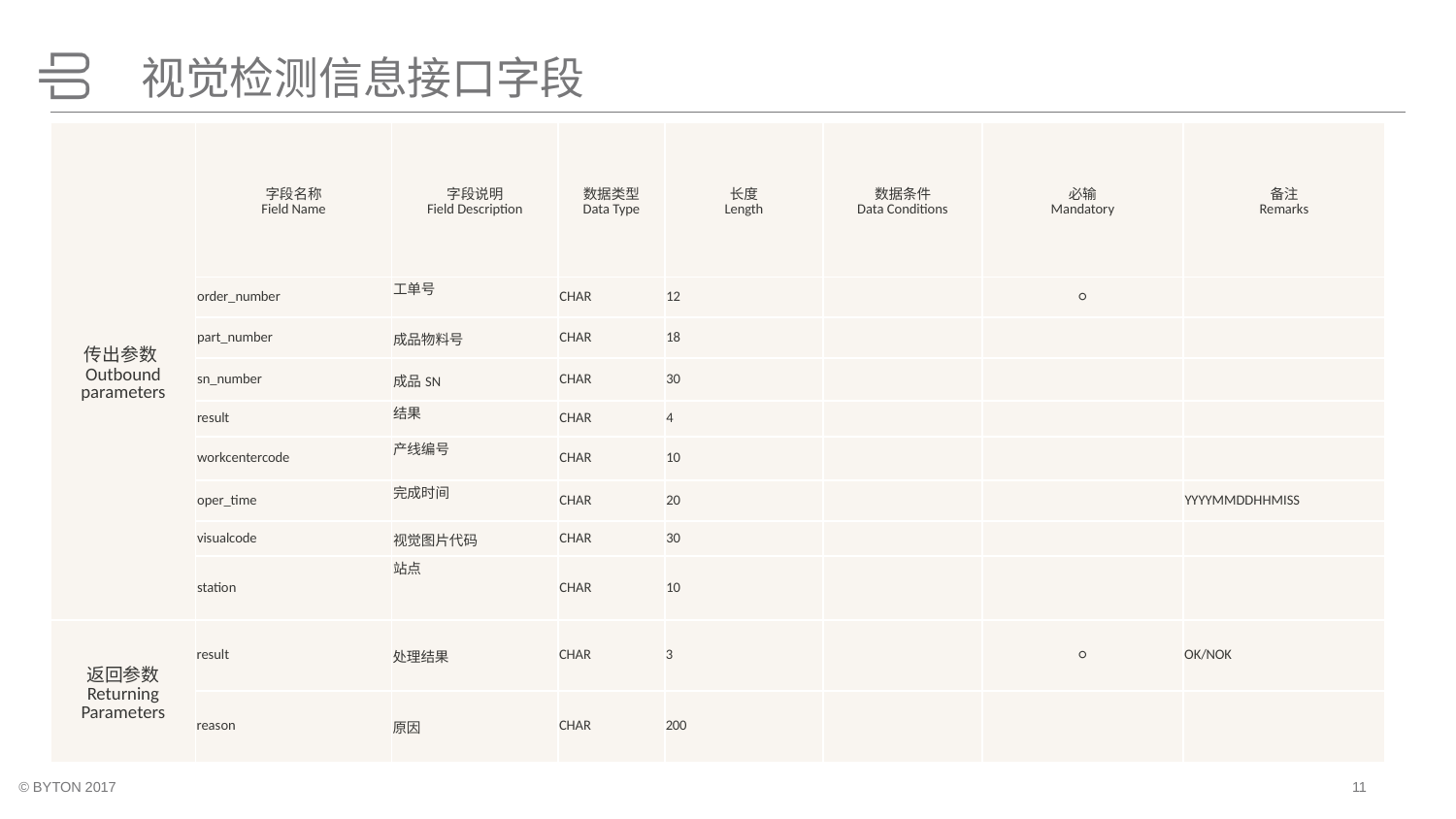

# 视觉检测信息接口字段
| 传出参数Outbound parameters | 字段名称 Field Name | 字段说明 Field Description | 数据类型 Data Type | 长度 Length | 数据条件 Data Conditions | 必输 Mandatory | 备注 Remarks |
| --- | --- | --- | --- | --- | --- | --- | --- |
|  | order\_number | 工单号 | CHAR | 12 |  | ○ |  |
|  | part\_number | 成品物料号 | CHAR | 18 |  |  |  |
|  | sn\_number | 成品SN | CHAR | 30 |  |  |  |
|  | result | 结果 | CHAR | 4 |  |  |  |
|  | workcentercode | 产线编号 | CHAR | 10 |  |  |  |
|  | oper\_time | 完成时间 | CHAR | 20 |  |  | YYYYMMDDHHMISS |
|  | visualcode | 视觉图片代码 | CHAR | 30 |  |  |  |
|  | station | 站点 | CHAR | 10 |  |  |  |
| 返回参数 Returning Parameters | result | 处理结果 | CHAR | 3 |  | ○ | OK/NOK |
|  | reason | 原因 | CHAR | 200 |  |  |  |
11
© BYTON 2017